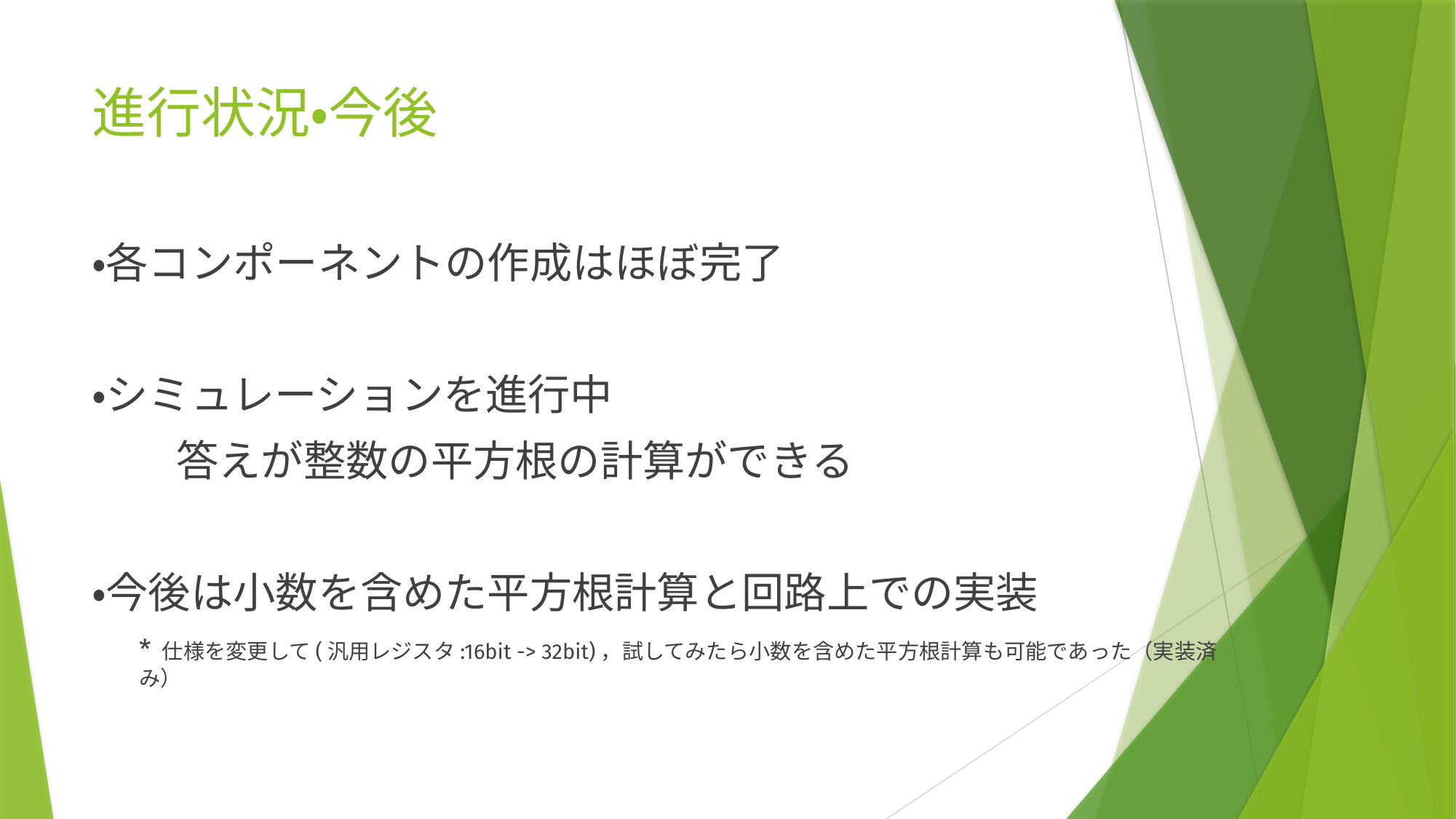

# 進行状況・今後
・各コンポーネントの作成はほぼ完了

・シミュレーションを進行中
　　答えが整数の平方根の計算ができる

・今後は小数を含めた平方根計算と回路上での実装
* 仕様を変更して(汎用レジスタ:16bit -> 32bit)，試してみたら小数を含めた平方根計算も可能であった（実装済み）